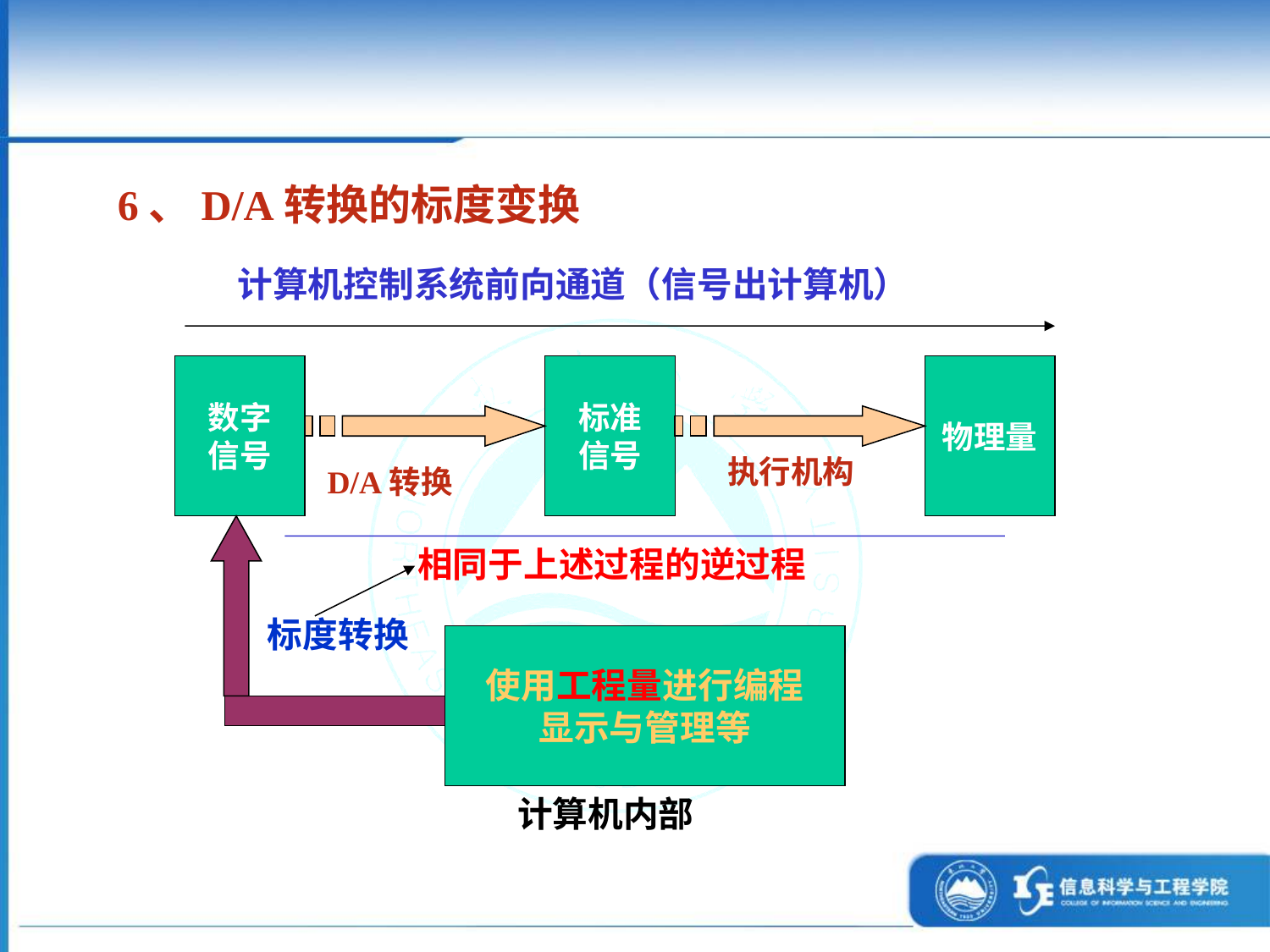

6、D/A转换的标度变换
计算机控制系统前向通道（信号出计算机）

数字
信号
标准
信号
物理量

执行机构
D/A转换

相同于上述过程的逆过程

标度转换
使用工程量进行编程
显示与管理等

计算机内部